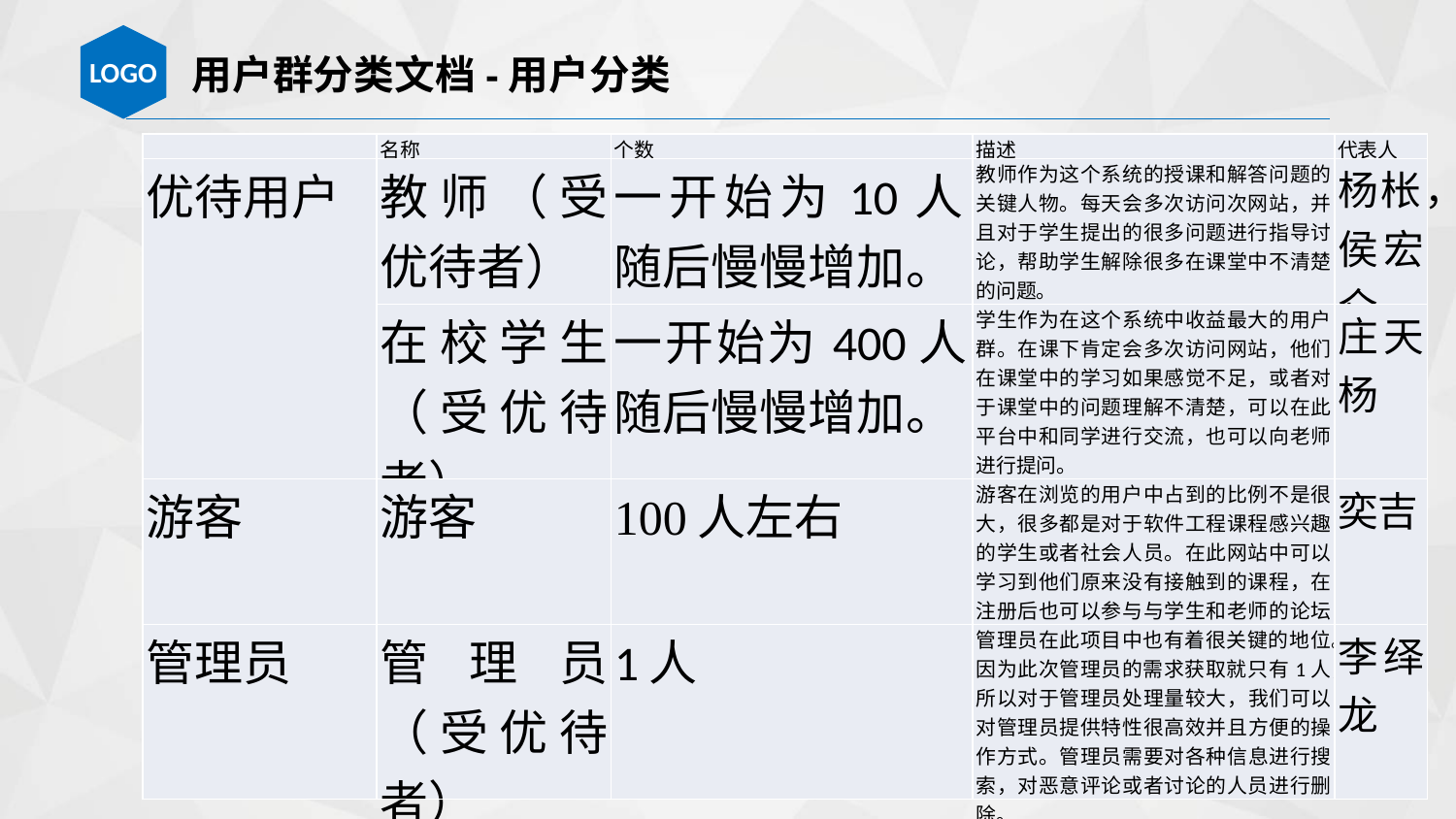

用户群分类文档-用户分类
|  | 名称 | 个数 | 描述 | 代表人 |
| --- | --- | --- | --- | --- |
| 优待用户 | 教师（受优待者） | 一开始为10人，随后慢慢增加。 | 教师作为这个系统的授课和解答问题的关键人物。每天会多次访问次网站，并且对于学生提出的很多问题进行指导讨论，帮助学生解除很多在课堂中不清楚的问题。 | 杨枨，侯宏仑 |
|  | 在校学生（受优待者） | 一开始为400人，随后慢慢增加。 | 学生作为在这个系统中收益最大的用户群。在课下肯定会多次访问网站，他们在课堂中的学习如果感觉不足，或者对于课堂中的问题理解不清楚，可以在此平台中和同学进行交流，也可以向老师进行提问。 | 庄天杨 |
| 游客 | 游客 | 100人左右 | 游客在浏览的用户中占到的比例不是很大，很多都是对于软件工程课程感兴趣的学生或者社会人员。在此网站中可以学习到他们原来没有接触到的课程，在注册后也可以参与与学生和老师的论坛讨论。 | 奕吉 |
| 管理员 | 管理员（受优待者） | 1人 | 管理员在此项目中也有着很关键的地位。因为此次管理员的需求获取就只有1人，所以对于管理员处理量较大，我们可以对管理员提供特性很高效并且方便的操作方式。管理员需要对各种信息进行搜索，对恶意评论或者讨论的人员进行删除。 | 李绎龙 |